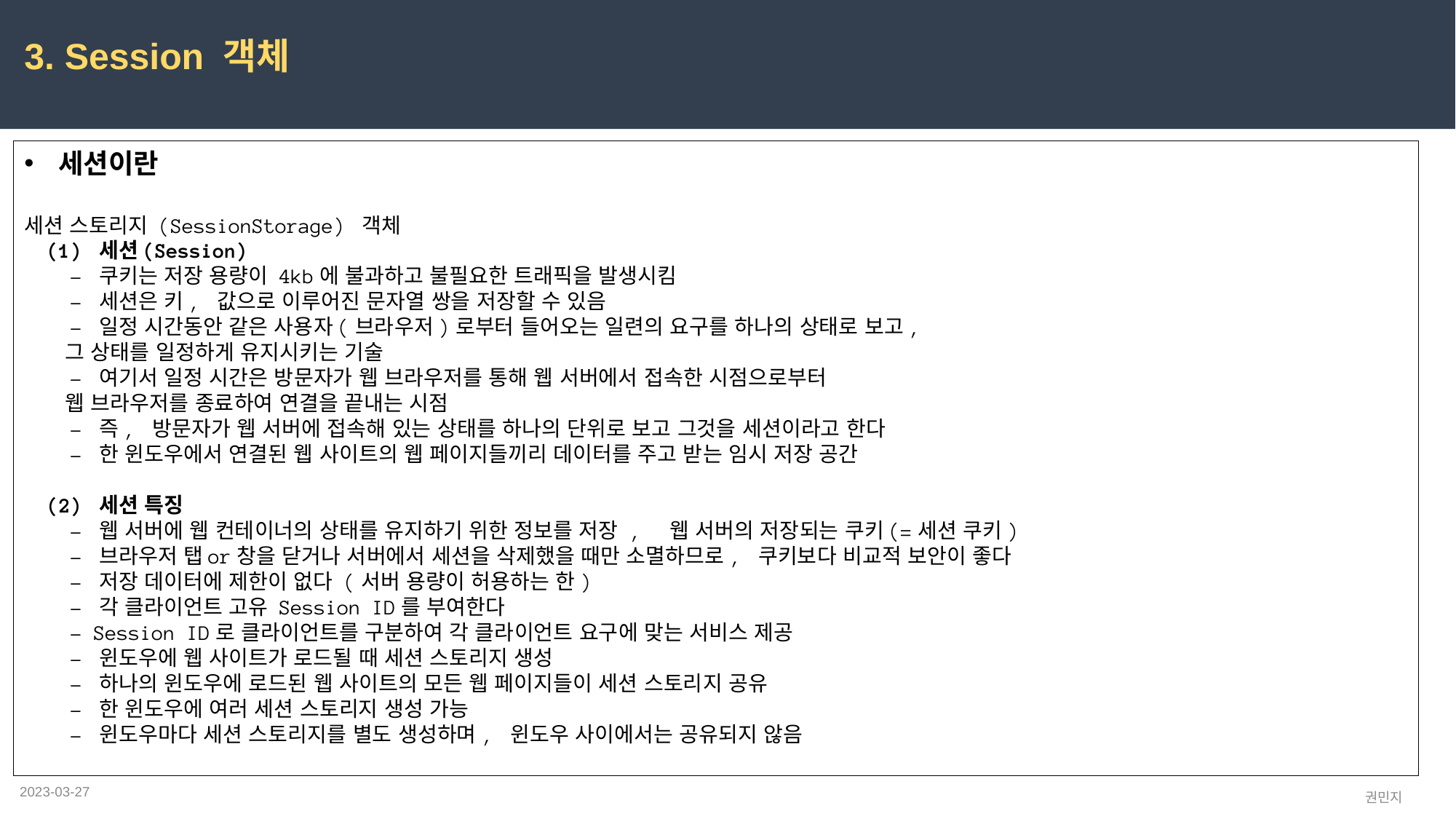

3. Session 객체
세션이란

세션 스토리지 (SessionStorage) 객체
  (1) 세션(Session)
    - 쿠키는 저장 용량이 4kb에 불과하고 불필요한 트래픽을 발생시킴
    - 세션은 키, 값으로 이루어진 문자열 쌍을 저장할 수 있음
    - 일정 시간동안 같은 사용자(브라우저)로부터 들어오는 일련의 요구를 하나의 상태로 보고,
      그 상태를 일정하게 유지시키는 기술
    - 여기서 일정 시간은 방문자가 웹 브라우저를 통해 웹 서버에서 접속한 시점으로부터
      웹 브라우저를 종료하여 연결을 끝내는 시점
    - 즉, 방문자가 웹 서버에 접속해 있는 상태를 하나의 단위로 보고 그것을 세션이라고 한다
    - 한 윈도우에서 연결된 웹 사이트의 웹 페이지들끼리 데이터를 주고 받는 임시 저장 공간
  (2) 세션 특징
    - 웹 서버에 웹 컨테이너의 상태를 유지하기 위한 정보를 저장 ,  웹 서버의 저장되는 쿠키(=세션 쿠키)
    - 브라우저 탭or창을 닫거나 서버에서 세션을 삭제했을 때만 소멸하므로, 쿠키보다 비교적 보안이 좋다
    - 저장 데이터에 제한이 없다 (서버 용량이 허용하는 한)
    - 각 클라이언트 고유 Session ID를 부여한다
    - Session ID로 클라이언트를 구분하여 각 클라이언트 요구에 맞는 서비스 제공
    - 윈도우에 웹 사이트가 로드될 때 세션 스토리지 생성
    - 하나의 윈도우에 로드된 웹 사이트의 모든 웹 페이지들이 세션 스토리지 공유
    - 한 윈도우에 여러 세션 스토리지 생성 가능
    - 윈도우마다 세션 스토리지를 별도 생성하며, 윈도우 사이에서는 공유되지 않음
2023-03-27
권민지